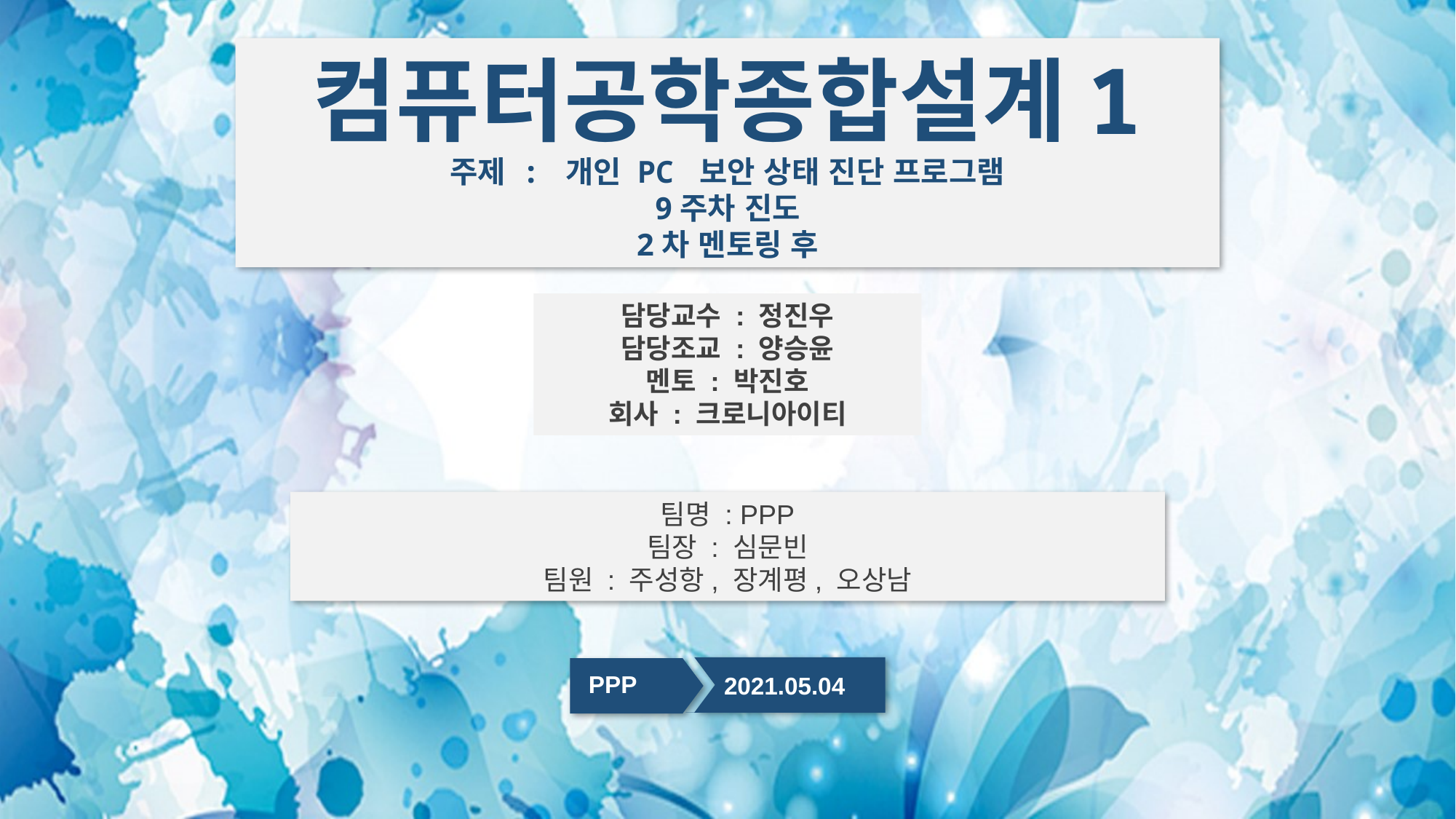

컴퓨터공학종합설계1
주제 : 개인 PC 보안 상태 진단 프로그램
9주차 진도
2차 멘토링 후
담당교수 : 정진우
담당조교 : 양승윤
멘토 : 박진호
회사 : 크로니아이티
팀명 : PPP
팀장 : 심문빈
팀원 : 주성항, 장계평, 오상남

PPP
2021.05.04